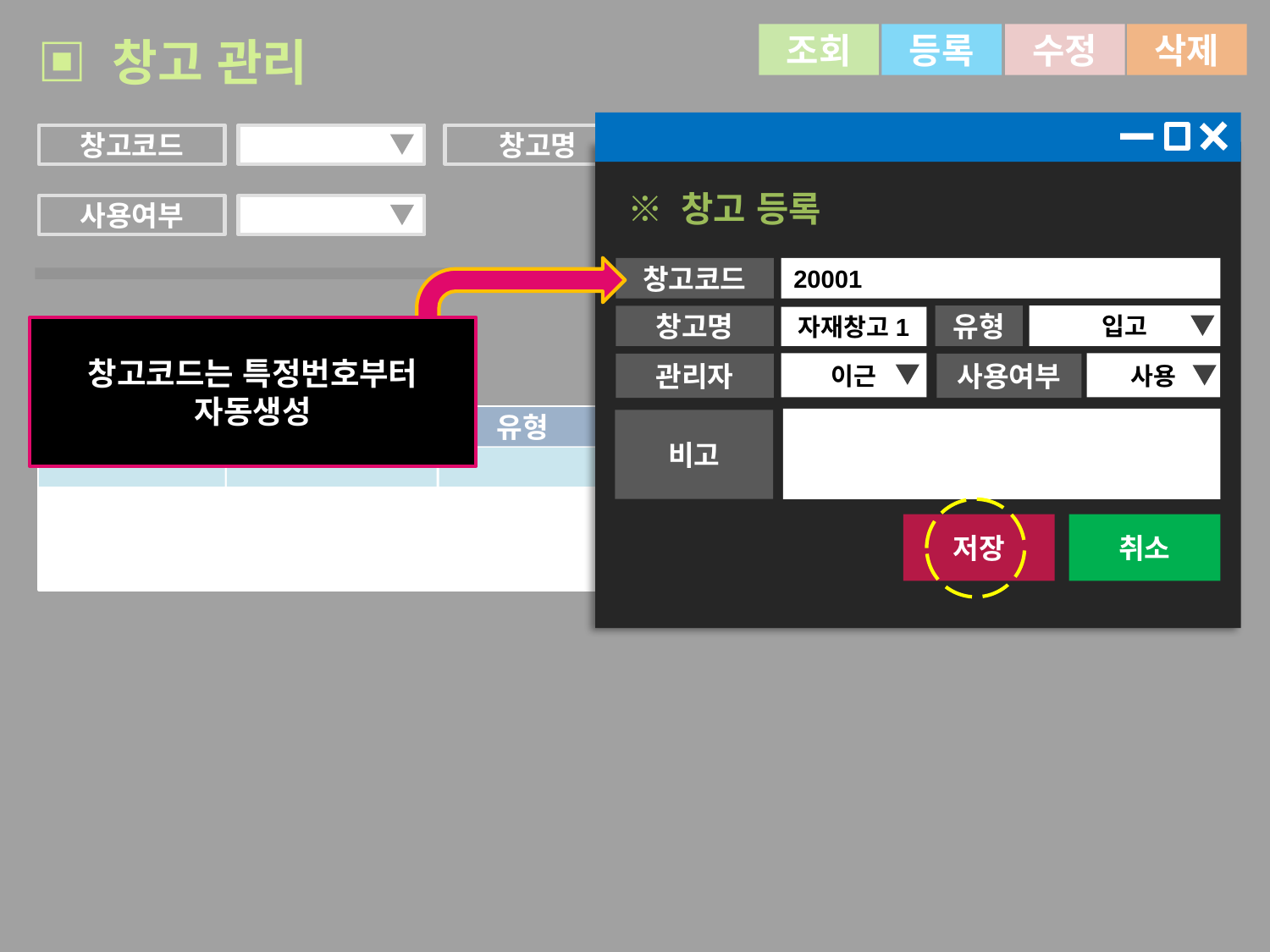

삭제
수정
등록
조회
▣ 창고 관리

창고유형

※ 창고 등록
창고코드
20001
유형
입고
창고명
자재창고1

이근
사용
관리자
사용여부

비고
사용여부
비고

저장
취소
창고코드

창고명

창고유형

사용여부

창고코드는 특정번호부터
자동생성
▶ 창고 리스트
창고코드
창고명

유형
관리자

사용여부
비고